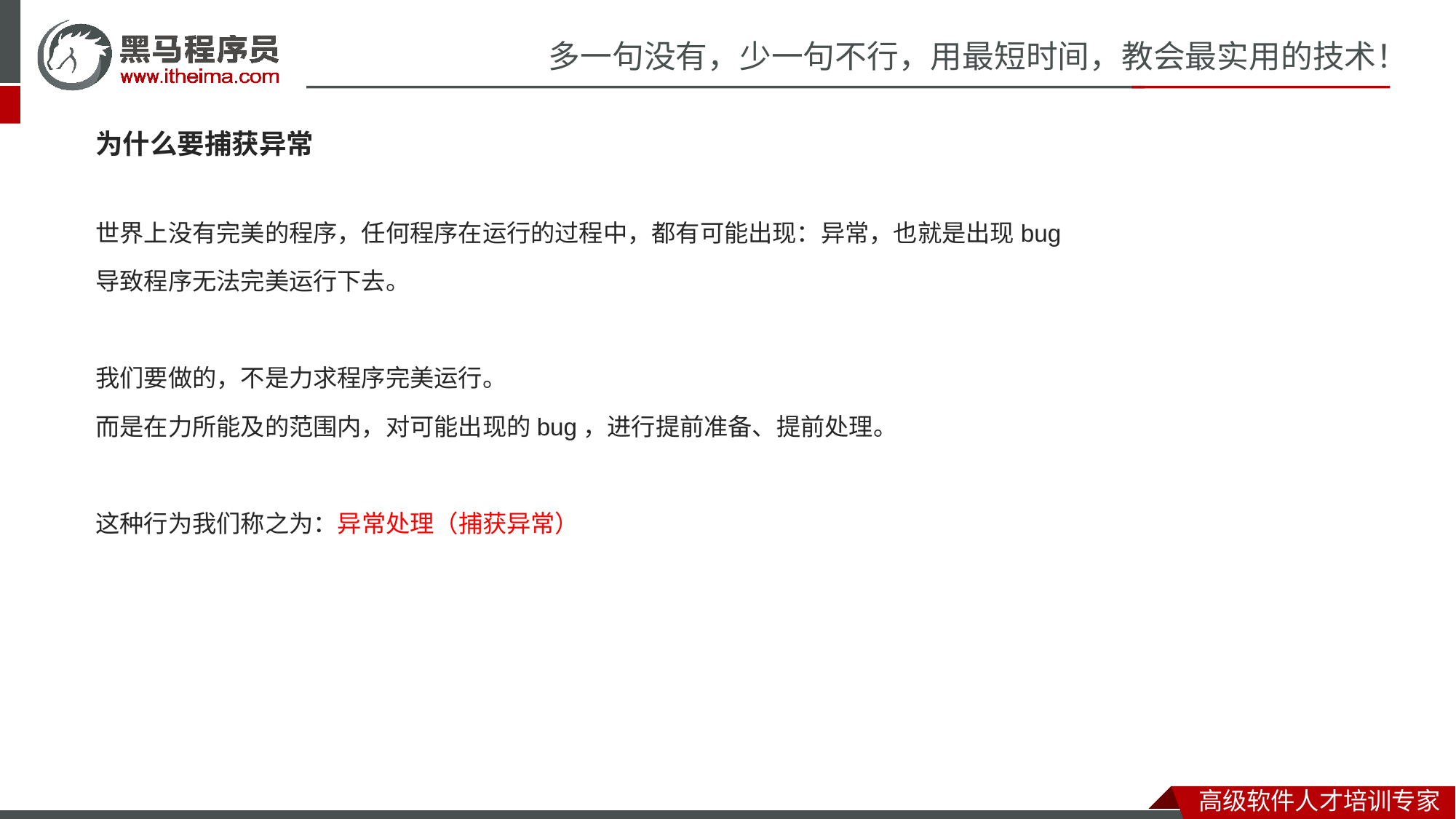

为什么要捕获异常
世界上没有完美的程序，任何程序在运行的过程中，都有可能出现：异常，也就是出现bug
导致程序无法完美运行下去。

我们要做的，不是力求程序完美运行。
而是在力所能及的范围内，对可能出现的bug，进行提前准备、提前处理。

这种行为我们称之为：异常处理（捕获异常）